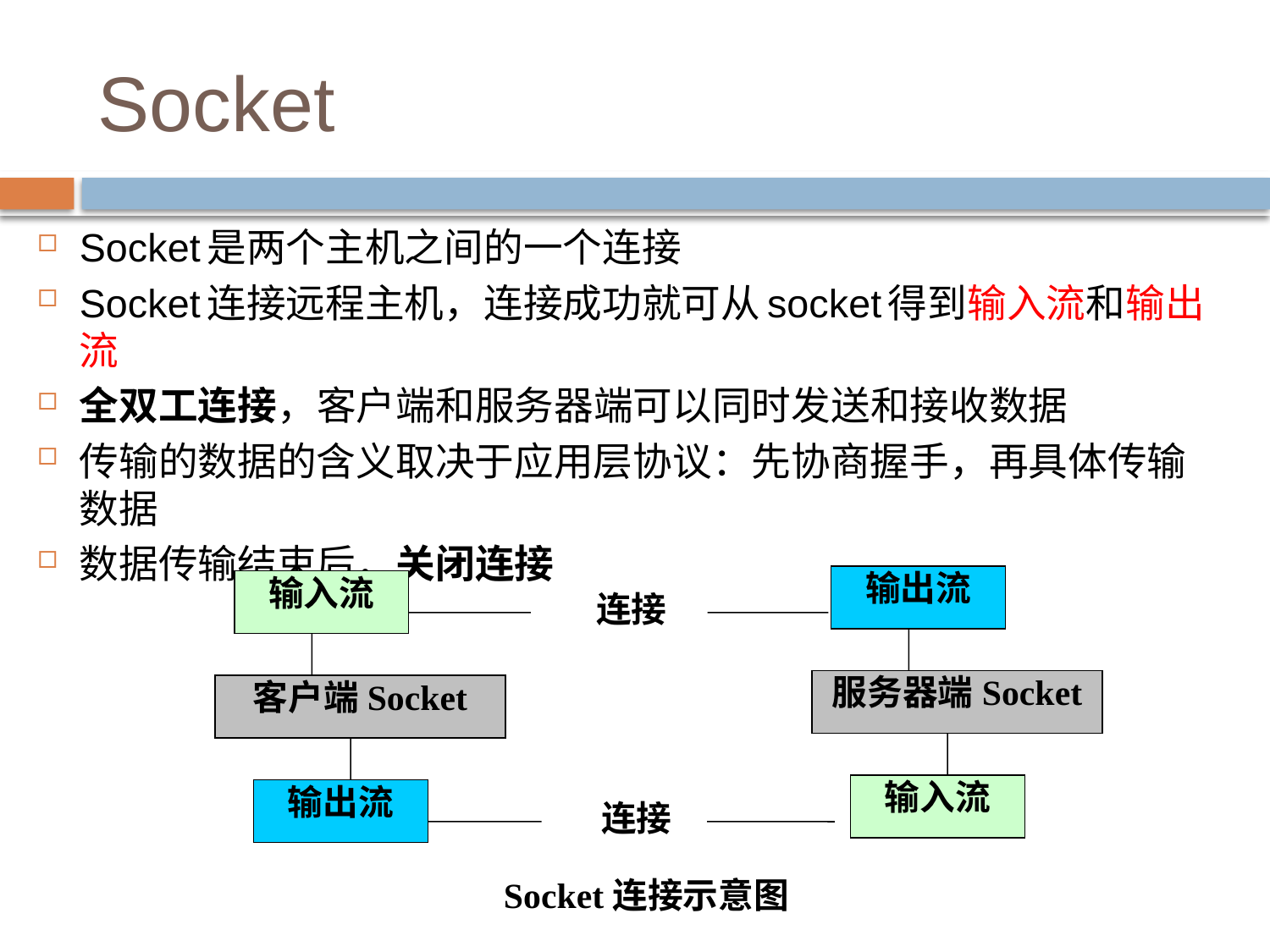

# Socket
Socket是两个主机之间的一个连接
Socket连接远程主机，连接成功就可从socket得到输入流和输出流
全双工连接，客户端和服务器端可以同时发送和接收数据
传输的数据的含义取决于应用层协议：先协商握手，再具体传输数据
数据传输结束后，关闭连接

输出流

服务器端Socket

输入流
输入流

客户端Socket

输出流
  连接

  连接

 Socket连接示意图